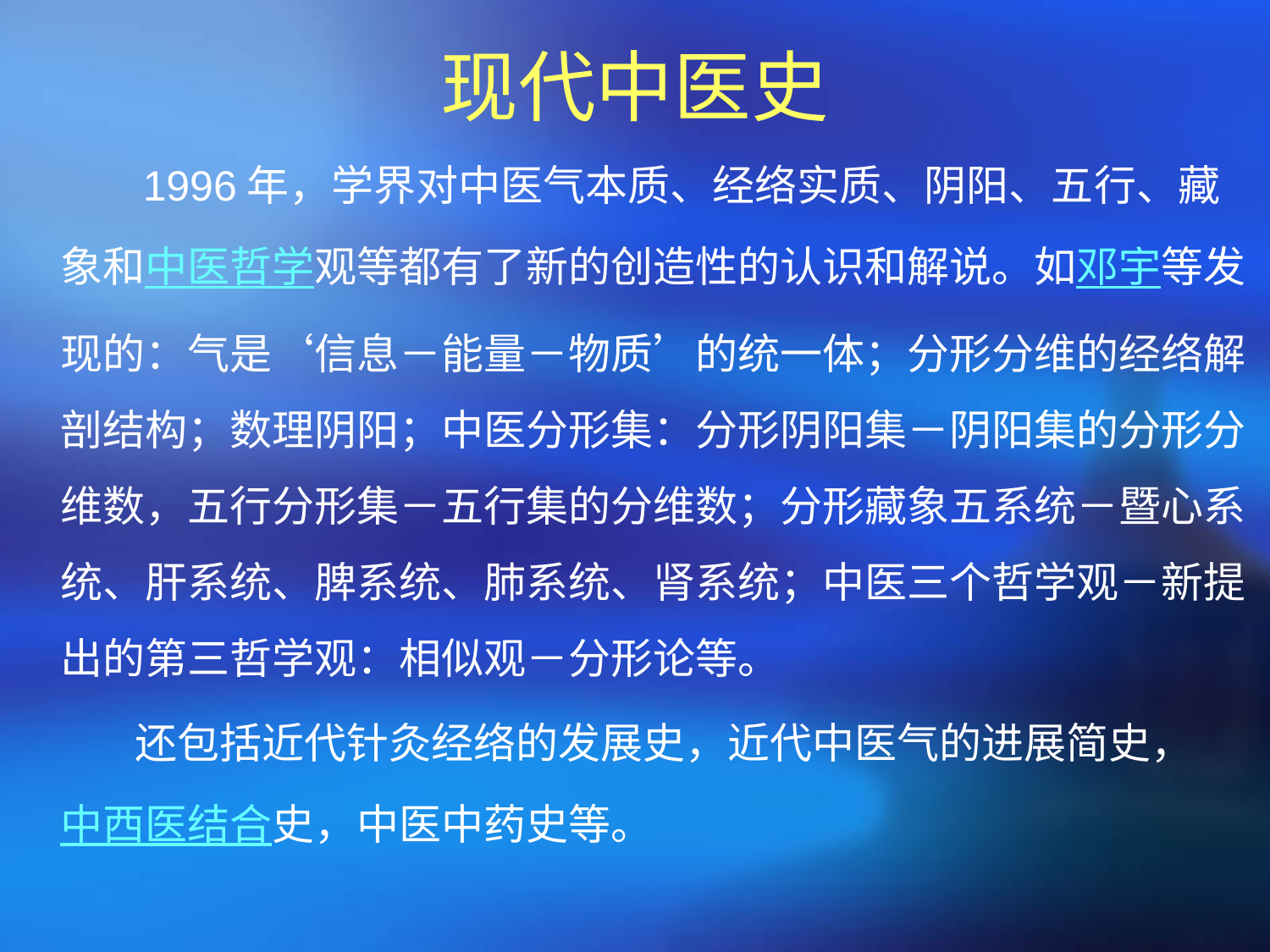

# 现代中医史
           1996年，学界对中医气本质、经络实质、阴阳、五行、藏象和中医哲学观等都有了新的创造性的认识和解说。如邓宇等发现的：气是‘信息－能量－物质’的统一体；分形分维的经络解剖结构；数理阴阳；中医分形集：分形阴阳集－阴阳集的分形分维数，五行分形集－五行集的分维数；分形藏象五系统－暨心系统、肝系统、脾系统、肺系统、肾系统；中医三个哲学观－新提出的第三哲学观：相似观－分形论等。
　　    还包括近代针灸经络的发展史，近代中医气的进展简史，中西医结合史，中医中药史等。